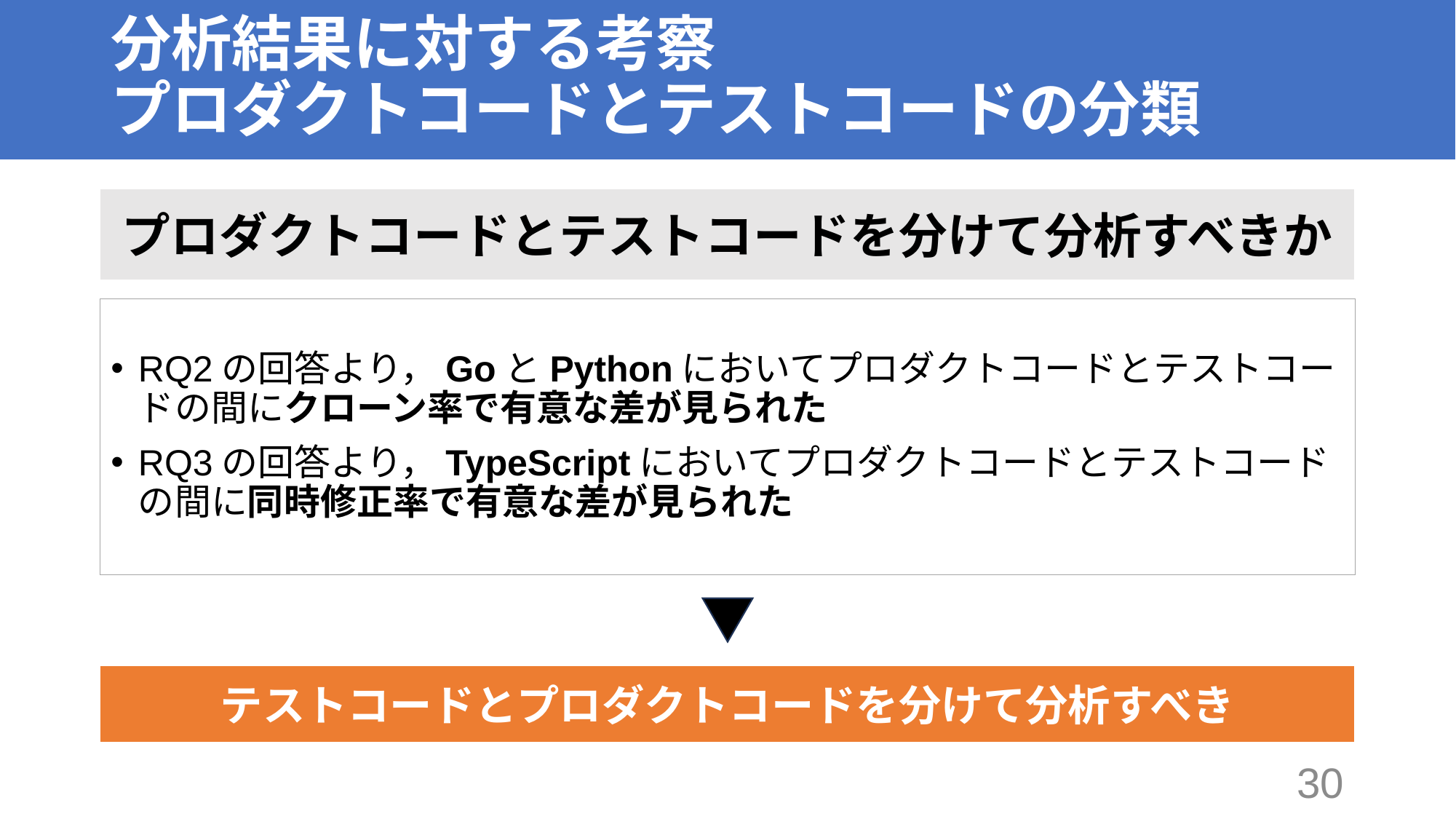

# 分析結果に対する考察 プロダクトコードとテストコードの分類
プロダクトコードとテストコードを分けて分析すべきか
RQ2の回答より，GoとPythonにおいてプロダクトコードとテストコードの間にクローン率で有意な差が見られた
RQ3の回答より，TypeScriptにおいてプロダクトコードとテストコードの間に同時修正率で有意な差が見られた

テストコードとプロダクトコードを分けて分析すべき
30